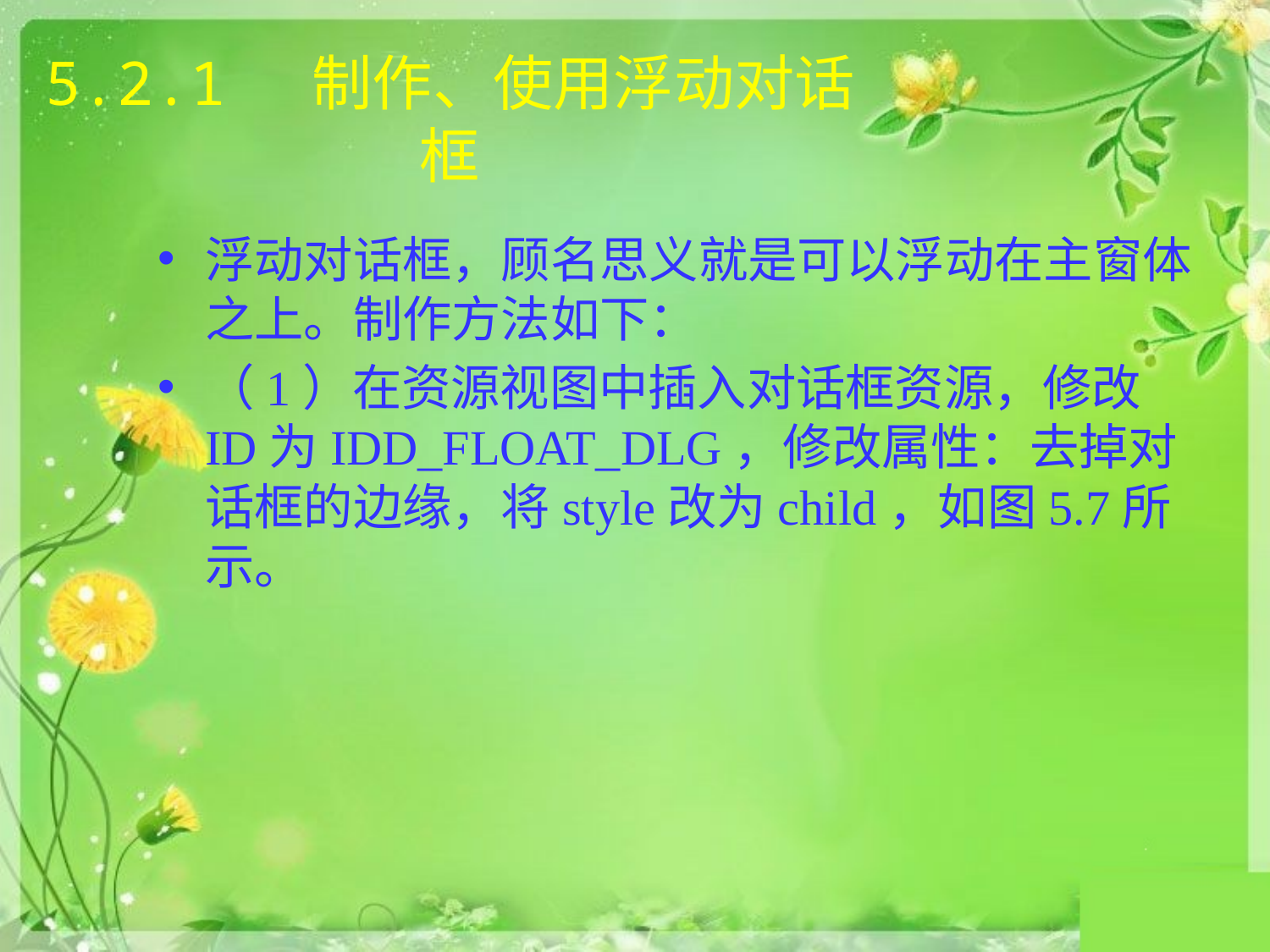

# 5.2.1  制作、使用浮动对话框
浮动对话框，顾名思义就是可以浮动在主窗体之上。制作方法如下：
（1）在资源视图中插入对话框资源，修改ID为IDD_FLOAT_DLG，修改属性：去掉对话框的边缘，将style改为child，如图5.7所示。